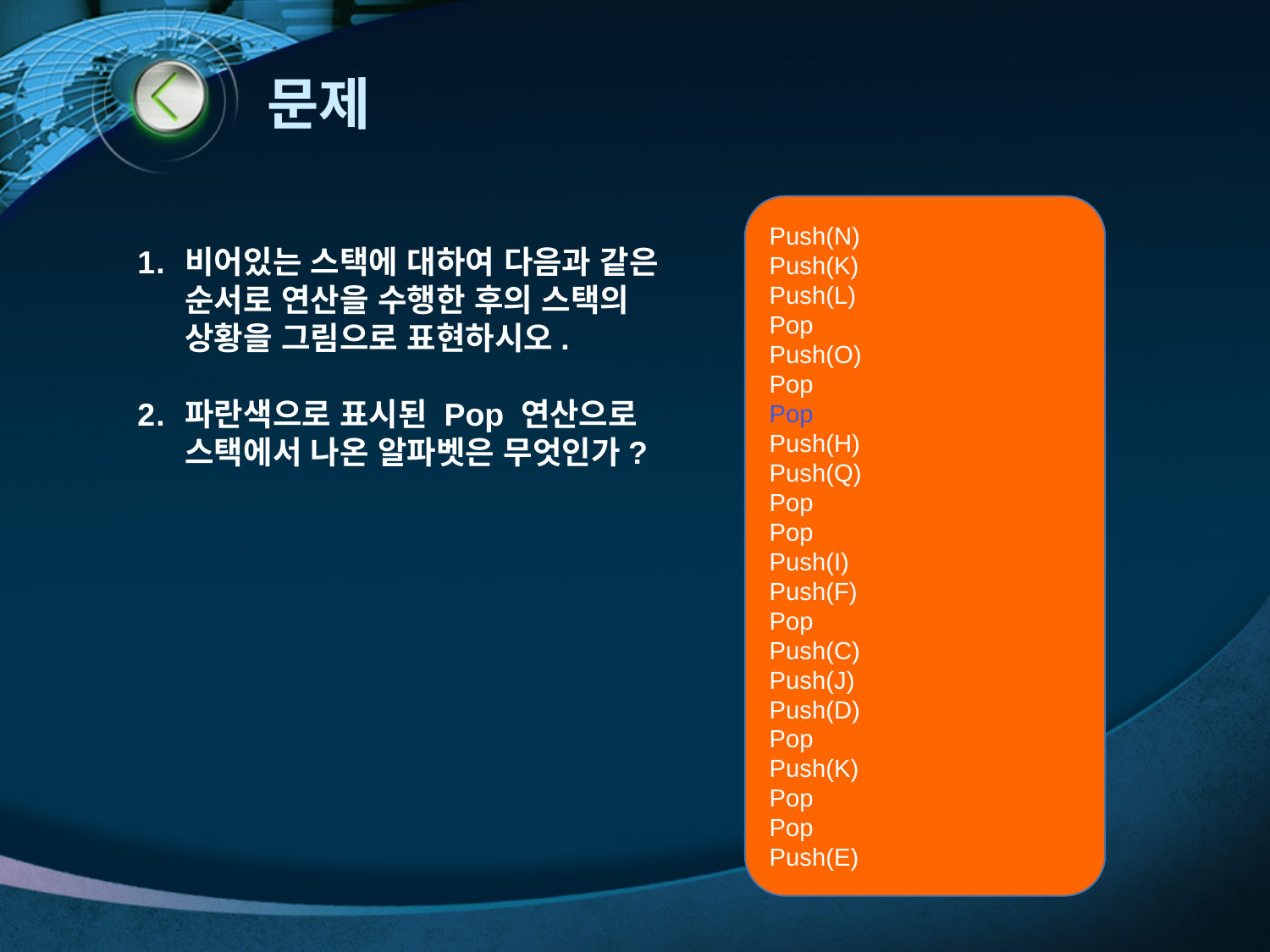

# 문제
Push(N)
Push(K)
Push(L)
Pop
Push(O)
Pop
Pop
Push(H)
Push(Q)
Pop
Pop
Push(I)
Push(F)
Pop
Push(C)
Push(J)
Push(D)
Pop
Push(K)
Pop
Pop
Push(E)
비어있는 스택에 대하여 다음과 같은 순서로 연산을 수행한 후의 스택의 상황을 그림으로 표현하시오.

파란색으로 표시된 Pop 연산으로 스택에서 나온 알파벳은 무엇인가?